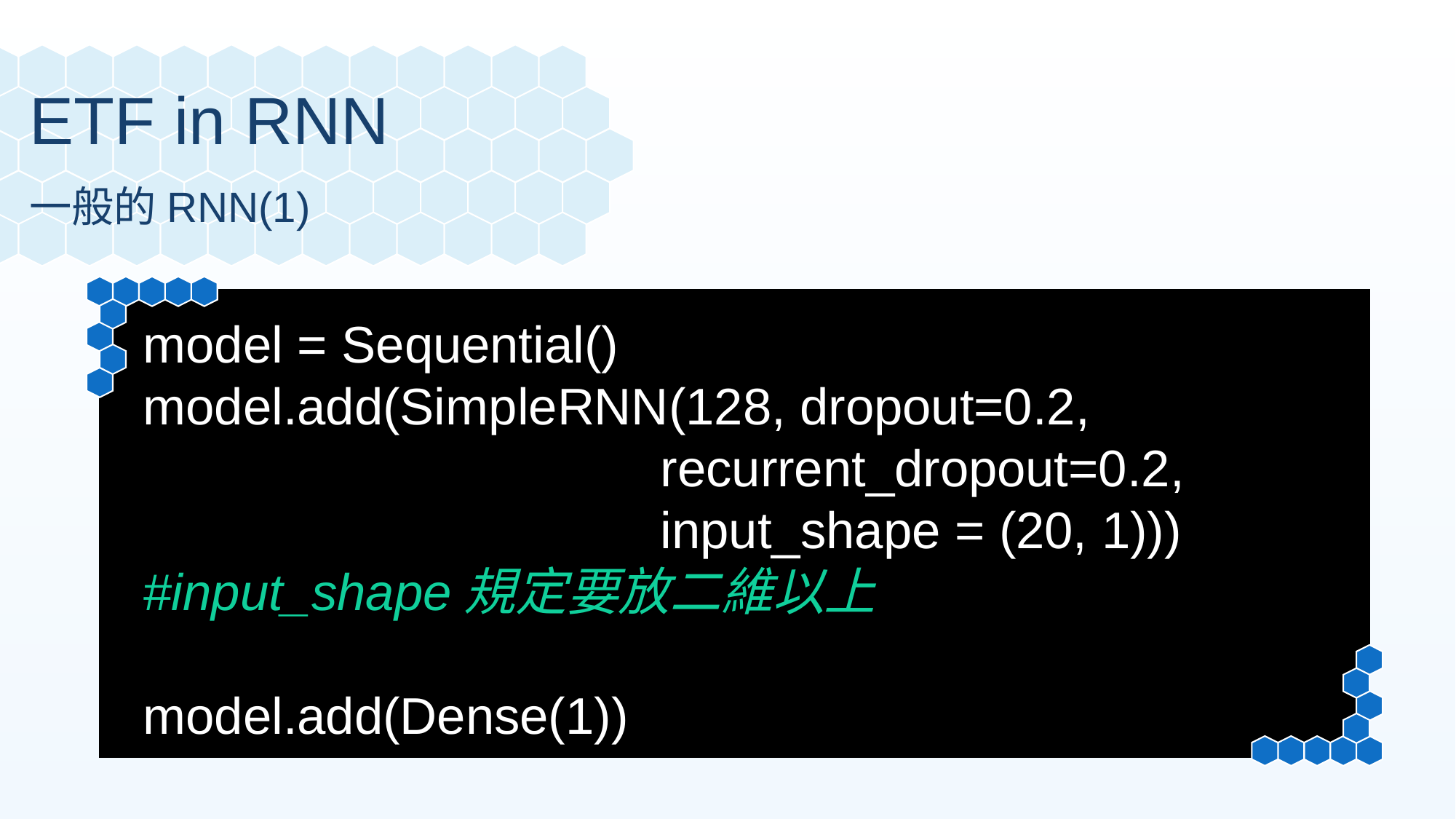

ETF in RNN
一般的RNN(1)

model = Sequential()
model.add(SimpleRNN(128, dropout=0.2,
                                    recurrent_dropout=0.2,
                                    input_shape = (20, 1)))
#input_shape規定要放二維以上

model.add(Dense(1))